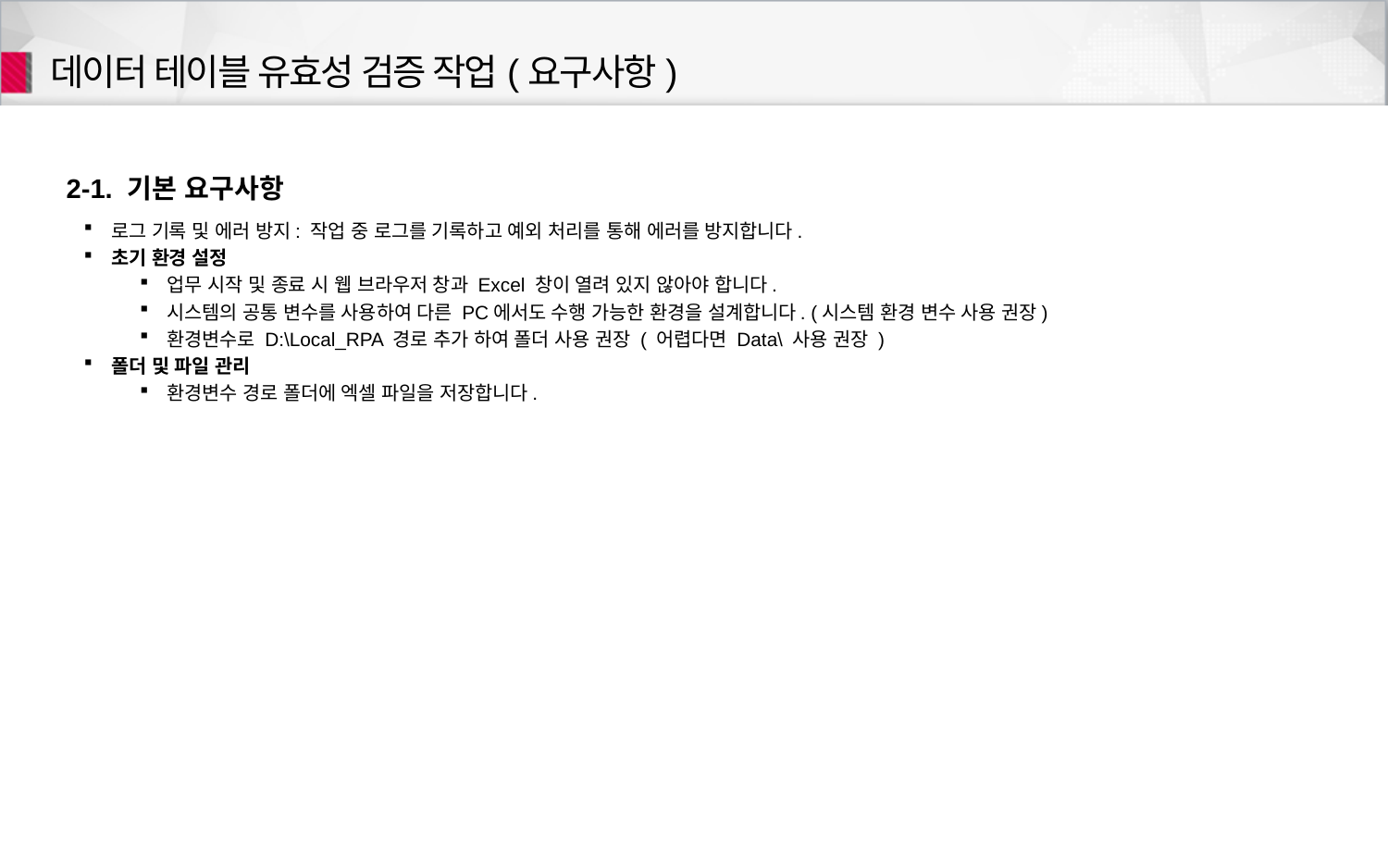

# 데이터 테이블 유효성 검증 작업(요구사항)
2-1. 기본 요구사항
로그 기록 및 에러 방지: 작업 중 로그를 기록하고 예외 처리를 통해 에러를 방지합니다.
초기 환경 설정
업무 시작 및 종료 시 웹 브라우저 창과 Excel 창이 열려 있지 않아야 합니다.
시스템의 공통 변수를 사용하여 다른 PC에서도 수행 가능한 환경을 설계합니다. (시스템 환경 변수 사용 권장)
환경변수로 D:\Local_RPA 경로 추가 하여 폴더 사용 권장 ( 어렵다면 Data\ 사용 권장 )
폴더 및 파일 관리
환경변수 경로 폴더에 엑셀 파일을 저장합니다.